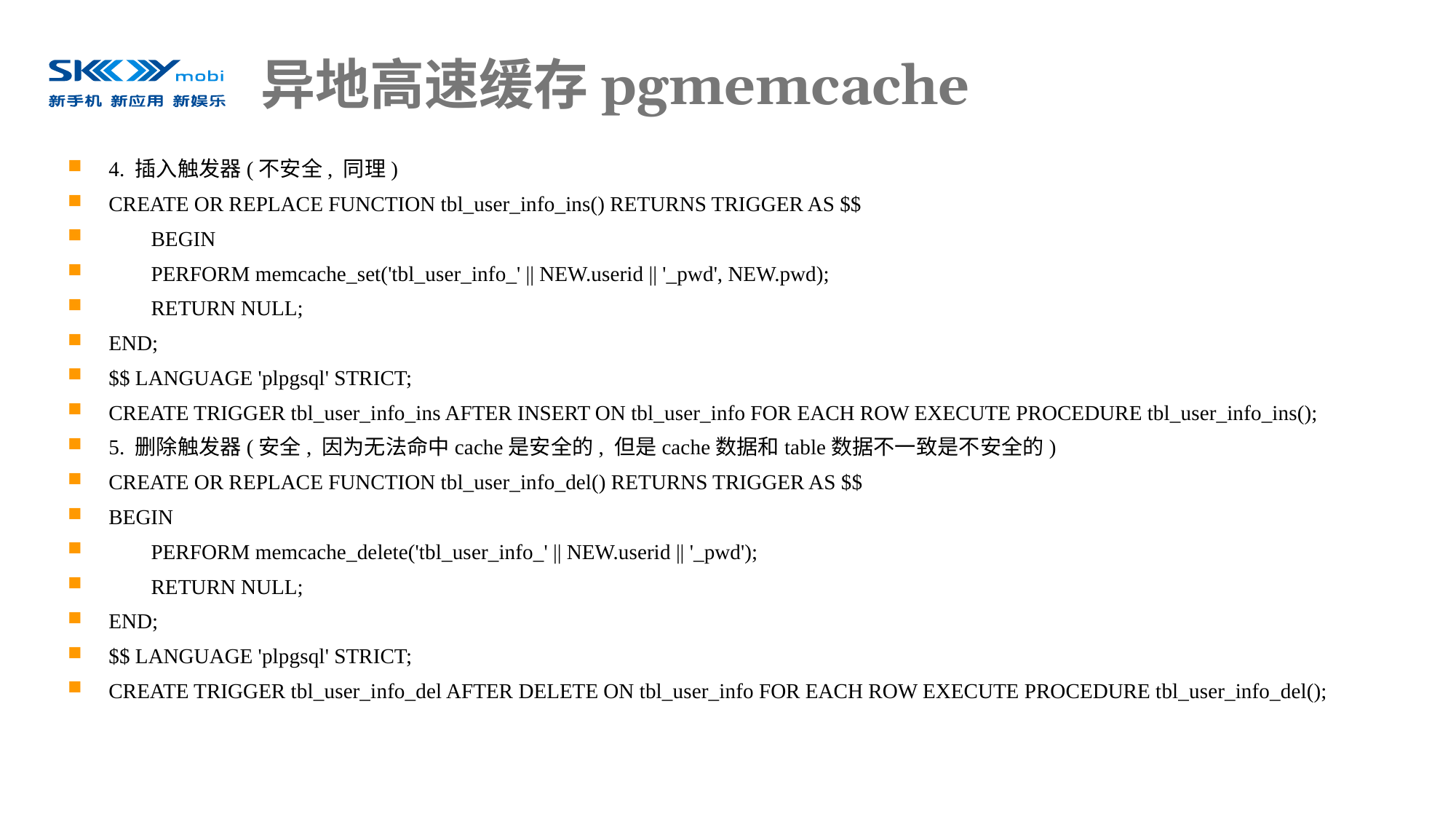

# 异地高速缓存pgmemcache
4. 插入触发器(不安全, 同理)
CREATE OR REPLACE FUNCTION tbl_user_info_ins() RETURNS TRIGGER AS $$
        BEGIN
        PERFORM memcache_set('tbl_user_info_' || NEW.userid || '_pwd', NEW.pwd);
        RETURN NULL;
END;
$$ LANGUAGE 'plpgsql' STRICT;
CREATE TRIGGER tbl_user_info_ins AFTER INSERT ON tbl_user_info FOR EACH ROW EXECUTE PROCEDURE tbl_user_info_ins();
5. 删除触发器(安全, 因为无法命中cache是安全的, 但是cache数据和table数据不一致是不安全的)
CREATE OR REPLACE FUNCTION tbl_user_info_del() RETURNS TRIGGER AS $$
BEGIN
        PERFORM memcache_delete('tbl_user_info_' || NEW.userid || '_pwd');
        RETURN NULL;
END;
$$ LANGUAGE 'plpgsql' STRICT;
CREATE TRIGGER tbl_user_info_del AFTER DELETE ON tbl_user_info FOR EACH ROW EXECUTE PROCEDURE tbl_user_info_del();